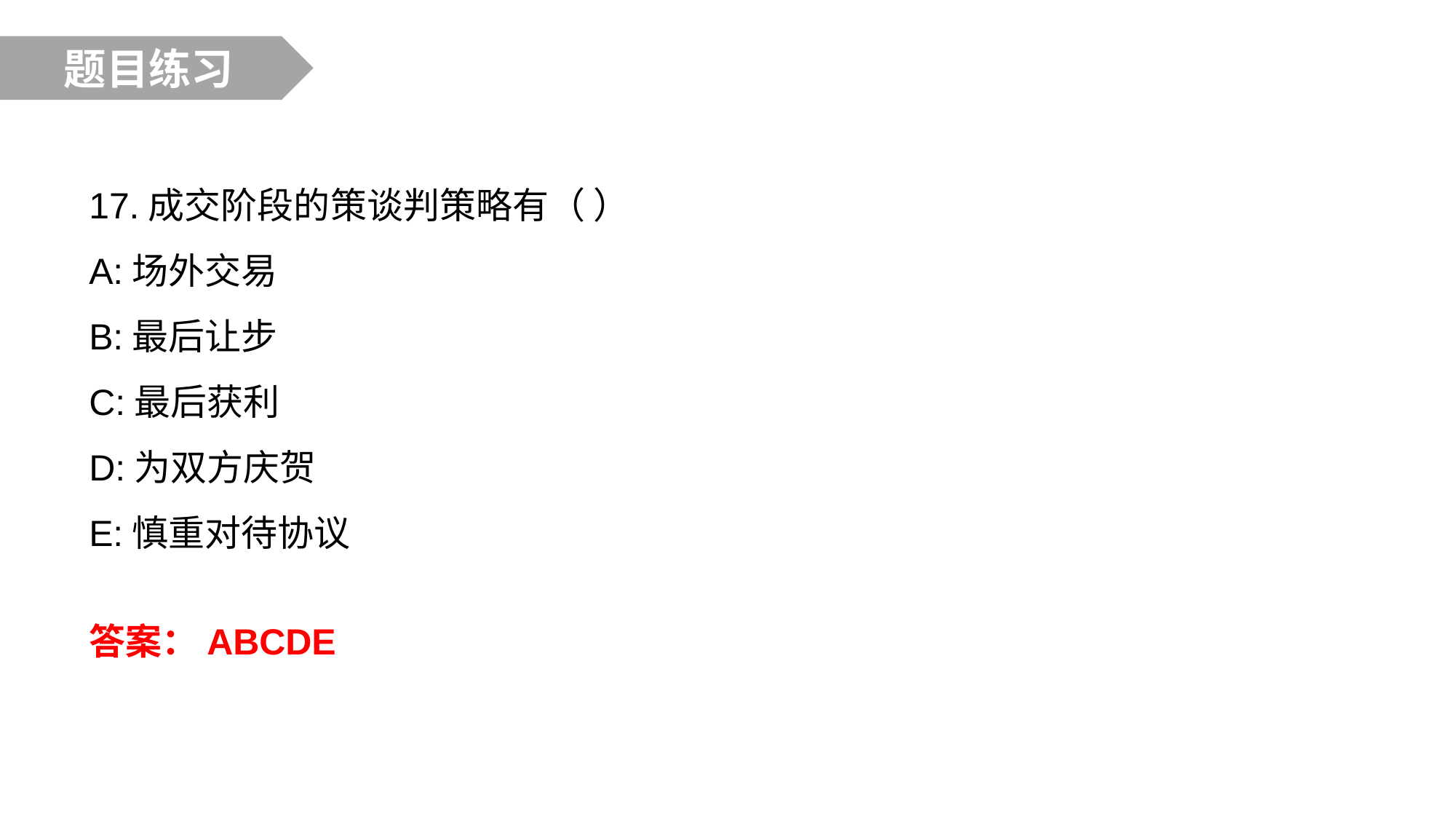

题目练习
17.成交阶段的策谈判策略有（ ）
A:场外交易
B:最后让步
C:最后获利
D:为双方庆贺
E:慎重对待协议
答案：ABCDE